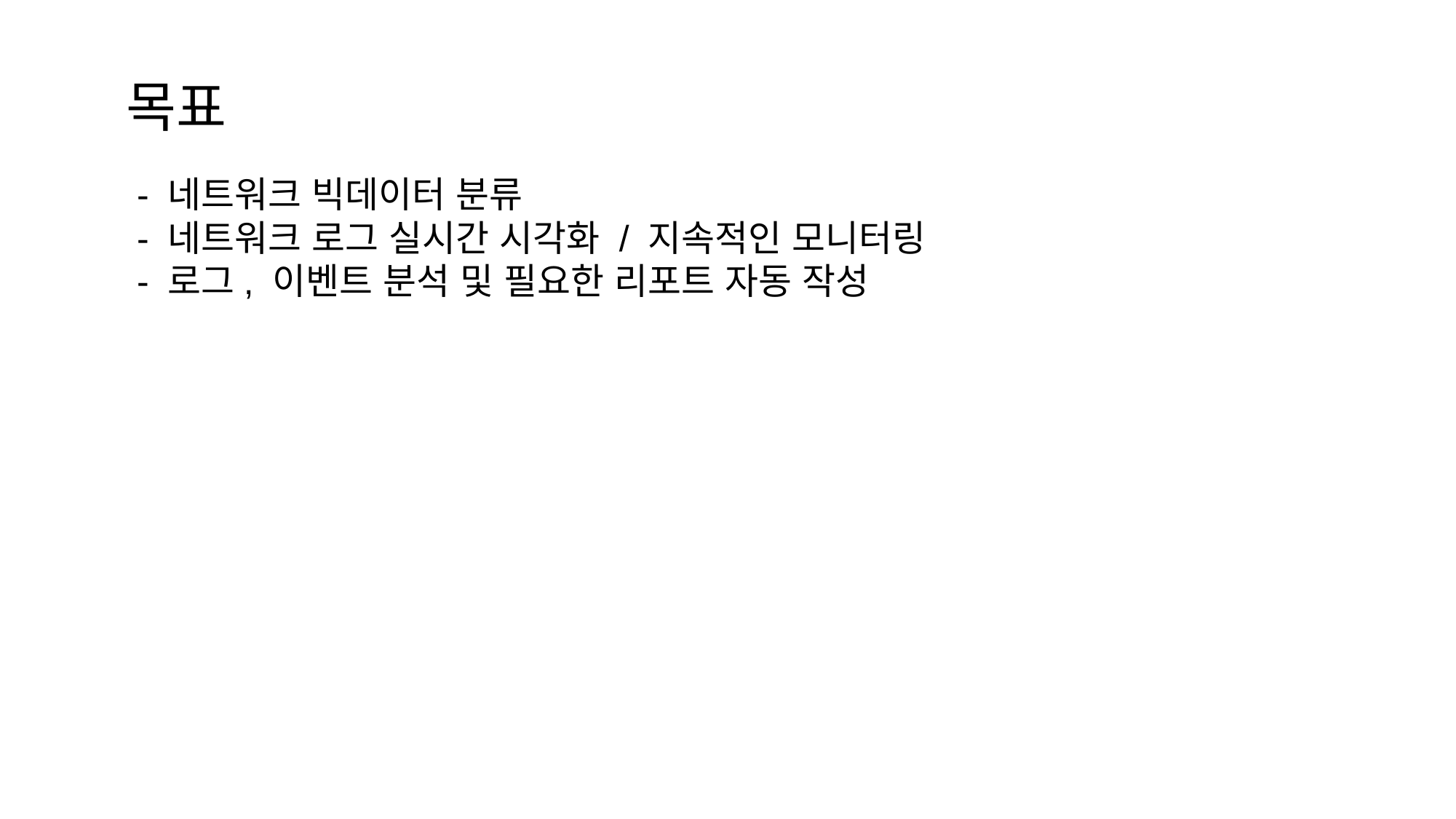

목표
 - 네트워크 빅데이터 분류
 - 네트워크 로그 실시간 시각화 / 지속적인 모니터링
 - 로그, 이벤트 분석 및 필요한 리포트 자동 작성